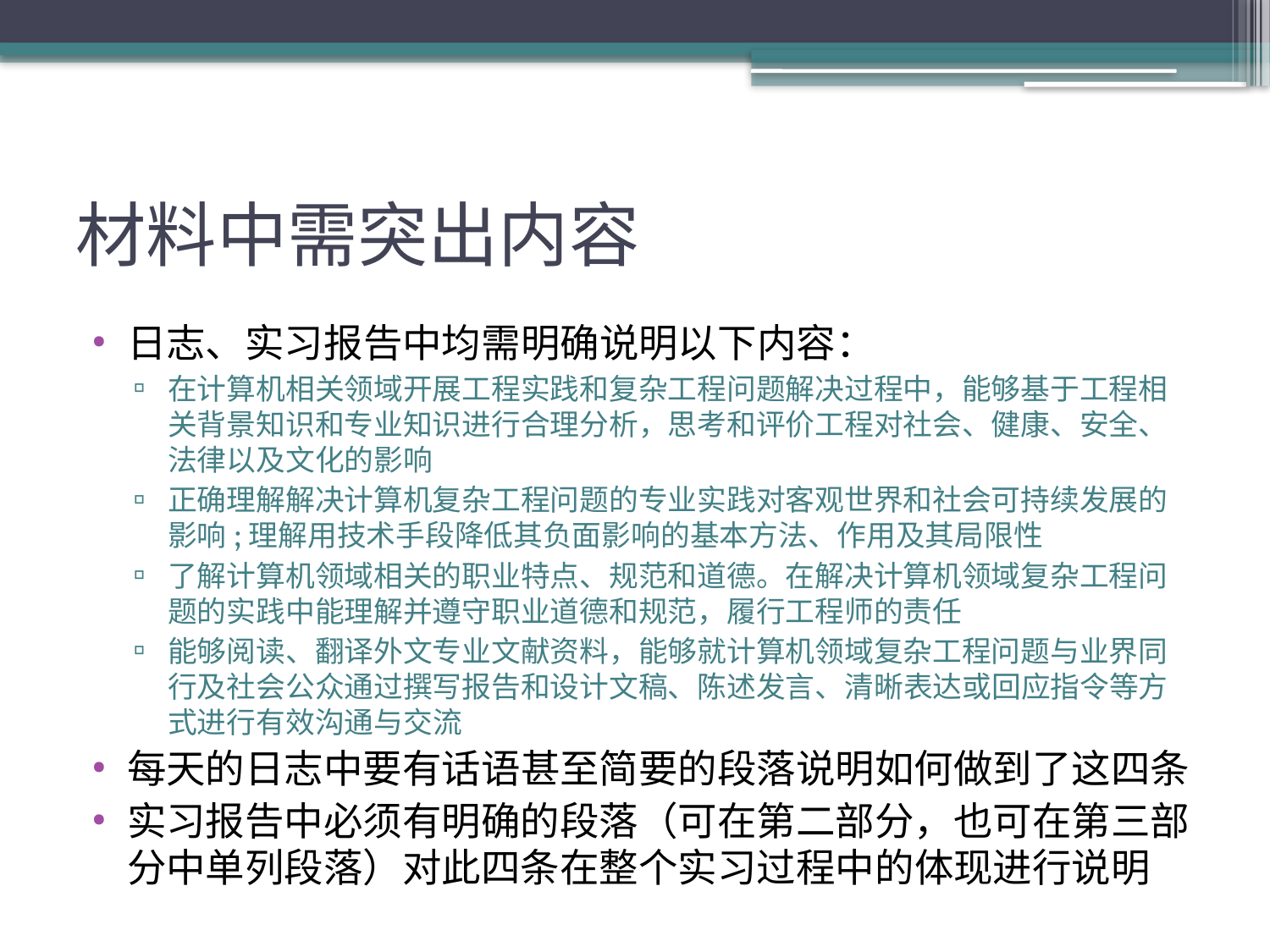

# 材料中需突出内容
日志、实习报告中均需明确说明以下内容：
在计算机相关领域开展工程实践和复杂工程问题解决过程中，能够基于工程相关背景知识和专业知识进行合理分析，思考和评价工程对社会、健康、安全、法律以及文化的影响
正确理解解决计算机复杂工程问题的专业实践对客观世界和社会可持续发展的影响;理解用技术手段降低其负面影响的基本方法、作用及其局限性
了解计算机领域相关的职业特点、规范和道德。在解决计算机领域复杂工程问题的实践中能理解并遵守职业道德和规范，履行工程师的责任
能够阅读、翻译外文专业文献资料，能够就计算机领域复杂工程问题与业界同行及社会公众通过撰写报告和设计文稿、陈述发言、清晰表达或回应指令等方式进行有效沟通与交流
每天的日志中要有话语甚至简要的段落说明如何做到了这四条
实习报告中必须有明确的段落（可在第二部分，也可在第三部分中单列段落）对此四条在整个实习过程中的体现进行说明